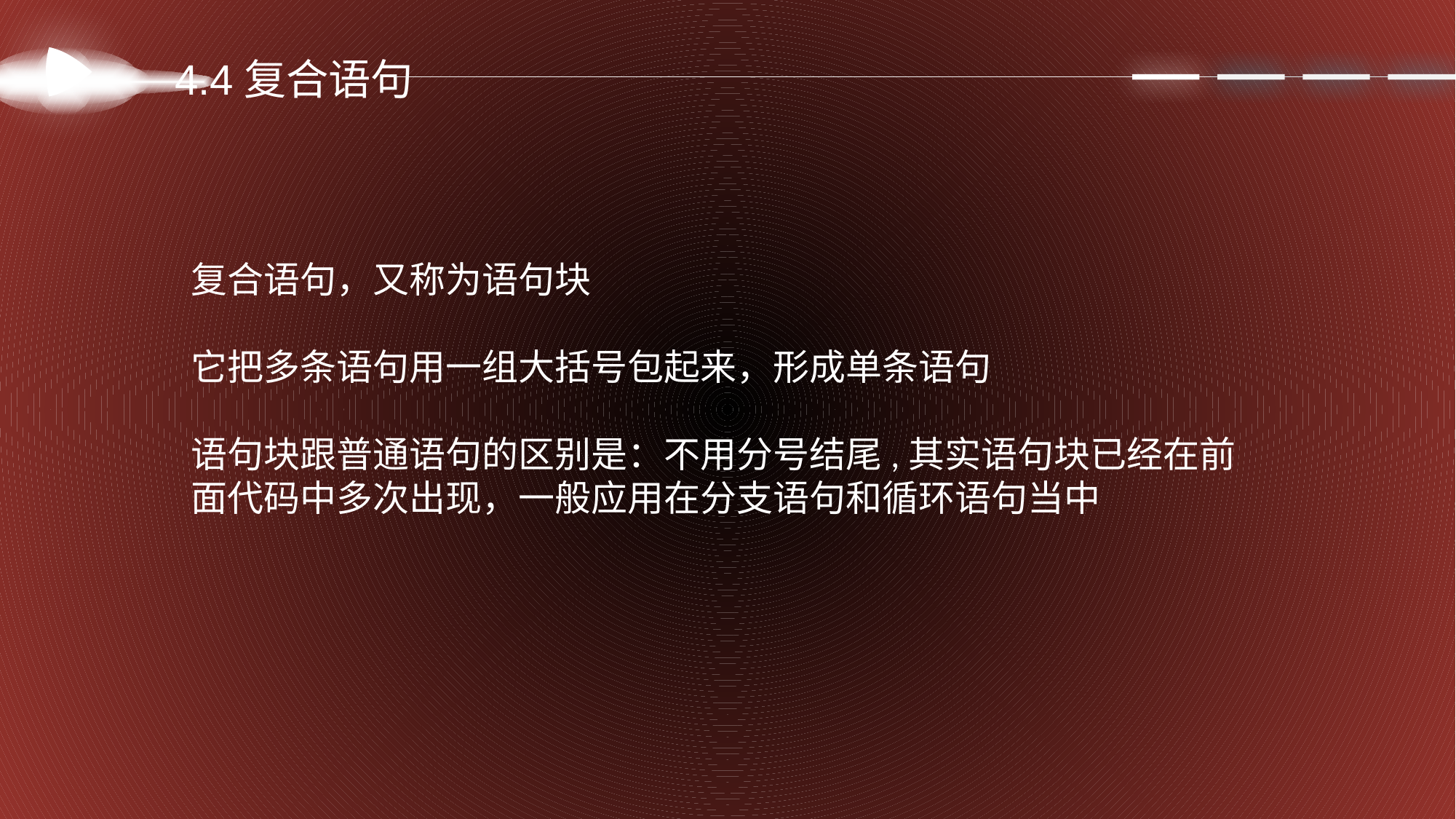

4.4复合语句

复合语句，又称为语句块

它把多条语句用一组大括号包起来，形成单条语句

语句块跟普通语句的区别是：不用分号结尾,其实语句块已经在前面代码中多次出现，一般应用在分支语句和循环语句当中